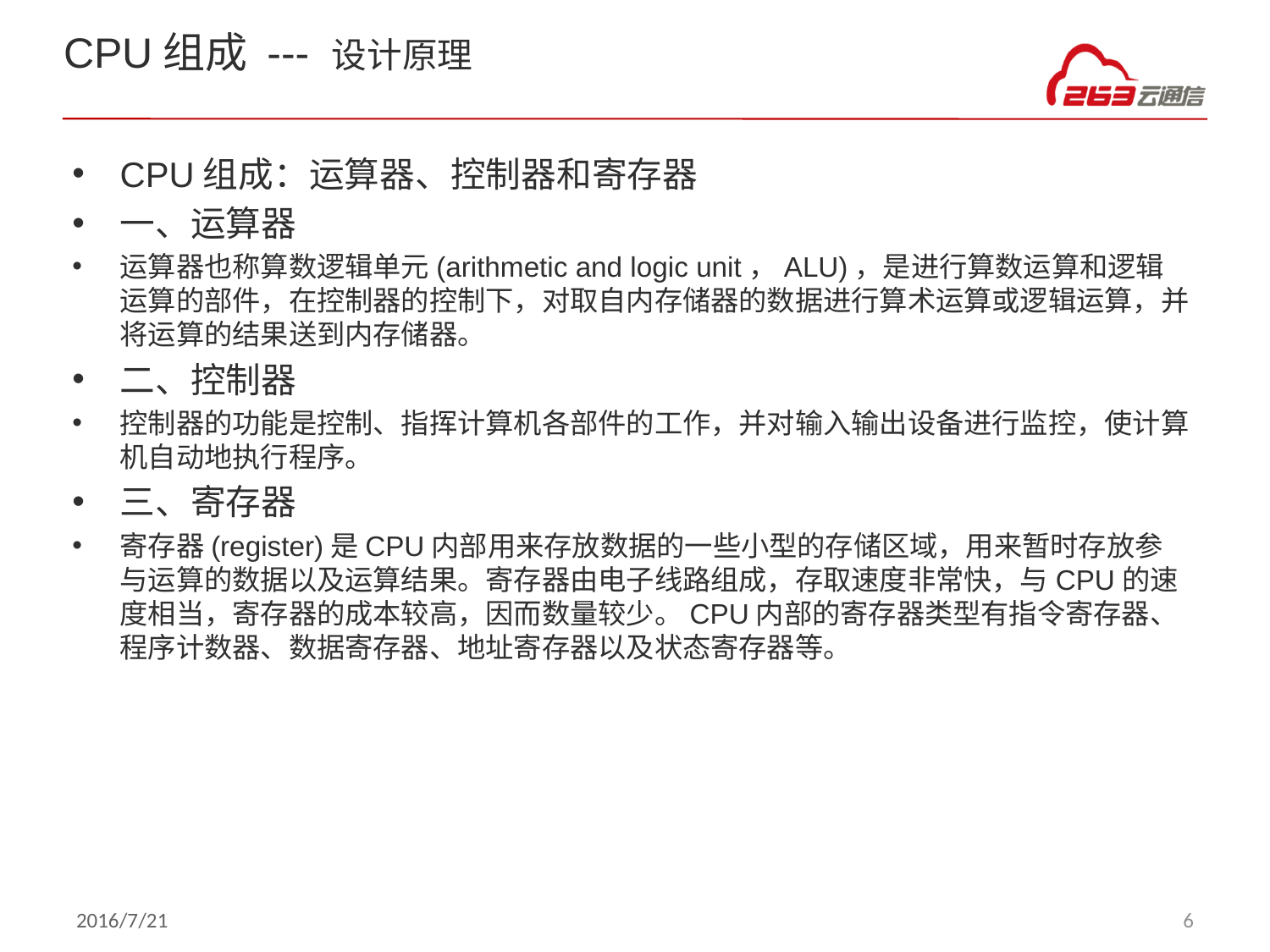

# CPU组成 --- 设计原理
CPU组成：运算器、控制器和寄存器
一、运算器
运算器也称算数逻辑单元(arithmetic and logic unit，ALU)，是进行算数运算和逻辑运算的部件，在控制器的控制下，对取自内存储器的数据进行算术运算或逻辑运算，并将运算的结果送到内存储器。
二、控制器
控制器的功能是控制、指挥计算机各部件的工作，并对输入输出设备进行监控，使计算机自动地执行程序。
三、寄存器
寄存器(register)是CPU内部用来存放数据的一些小型的存储区域，用来暂时存放参与运算的数据以及运算结果。寄存器由电子线路组成，存取速度非常快，与CPU的速度相当，寄存器的成本较高，因而数量较少。CPU内部的寄存器类型有指令寄存器、程序计数器、数据寄存器、地址寄存器以及状态寄存器等。